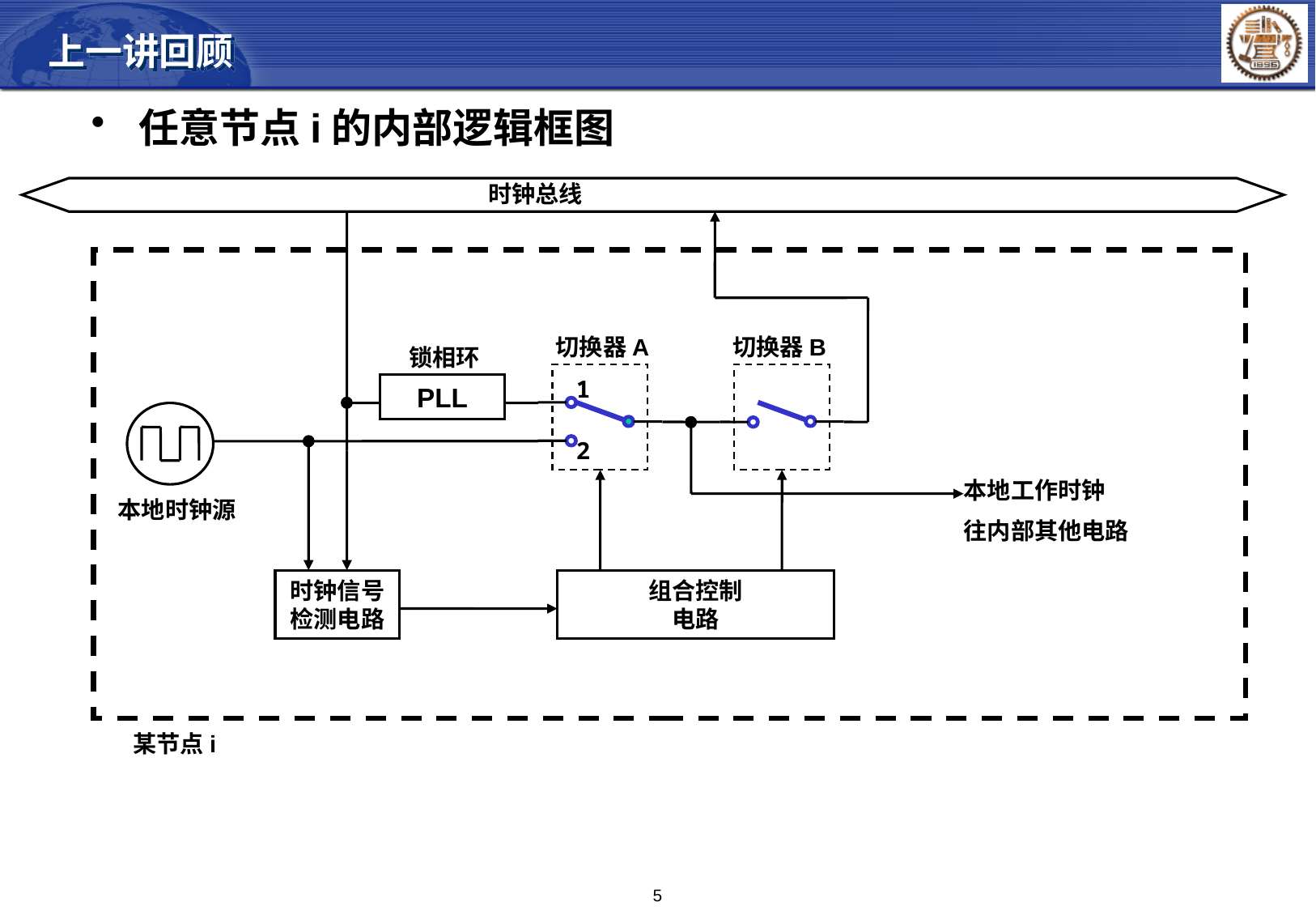

上一讲回顾
 任意节点i的内部逻辑框图
时钟总线

切换器A
切换器B
锁相环

1

2

PLL

本地工作时钟
往内部其他电路
本地时钟源

时钟信号
检测电路
组合控制
电路

某节点i
5